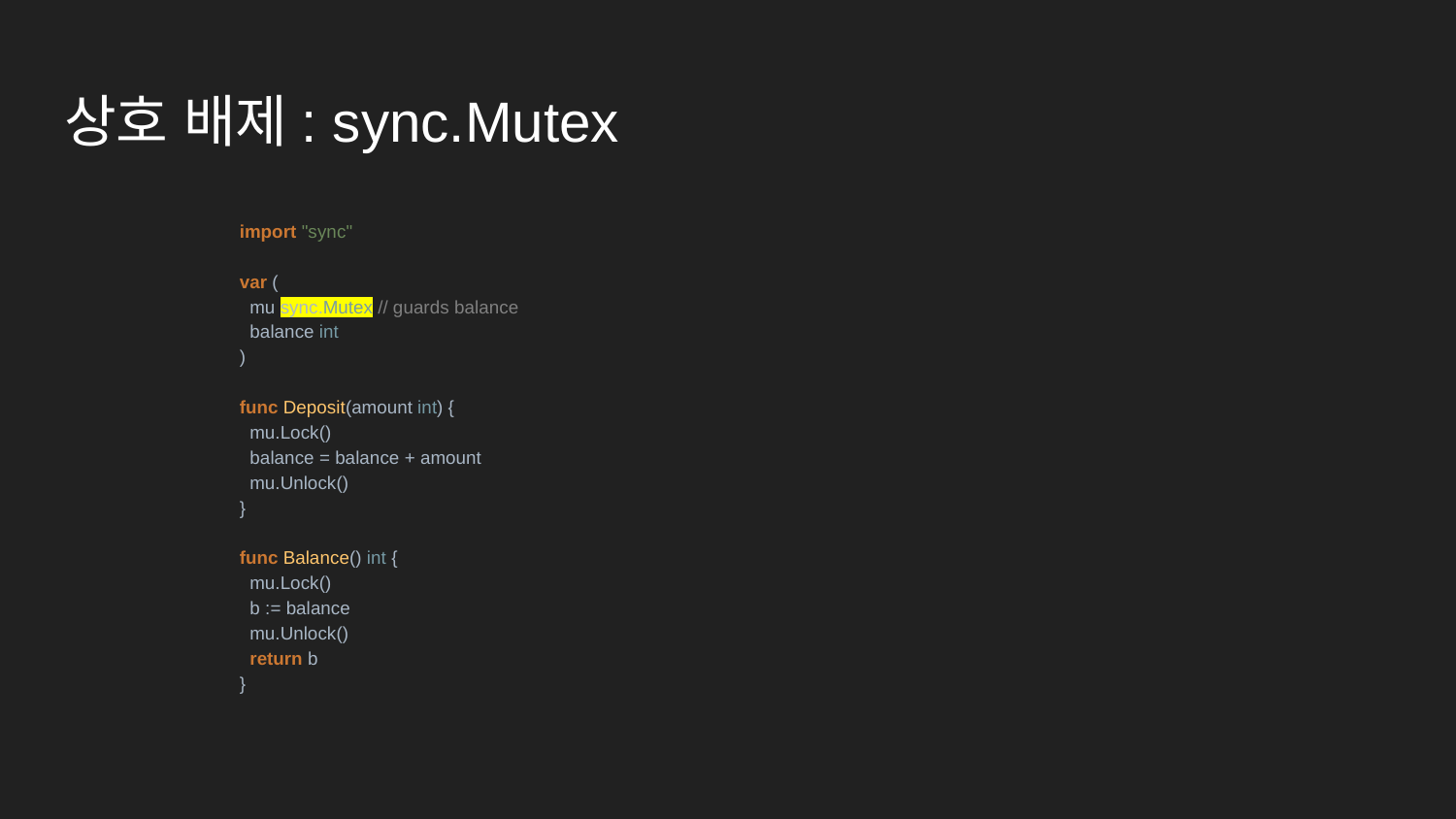

# 상호 배제: sync.Mutex
import "sync"

var (
  mu sync.Mutex // guards balance
  balance int
)

func Deposit(amount int) {
  mu.Lock()
  balance = balance + amount
  mu.Unlock()
}

func Balance() int {
  mu.Lock()
  b := balance
  mu.Unlock()
  return b
}